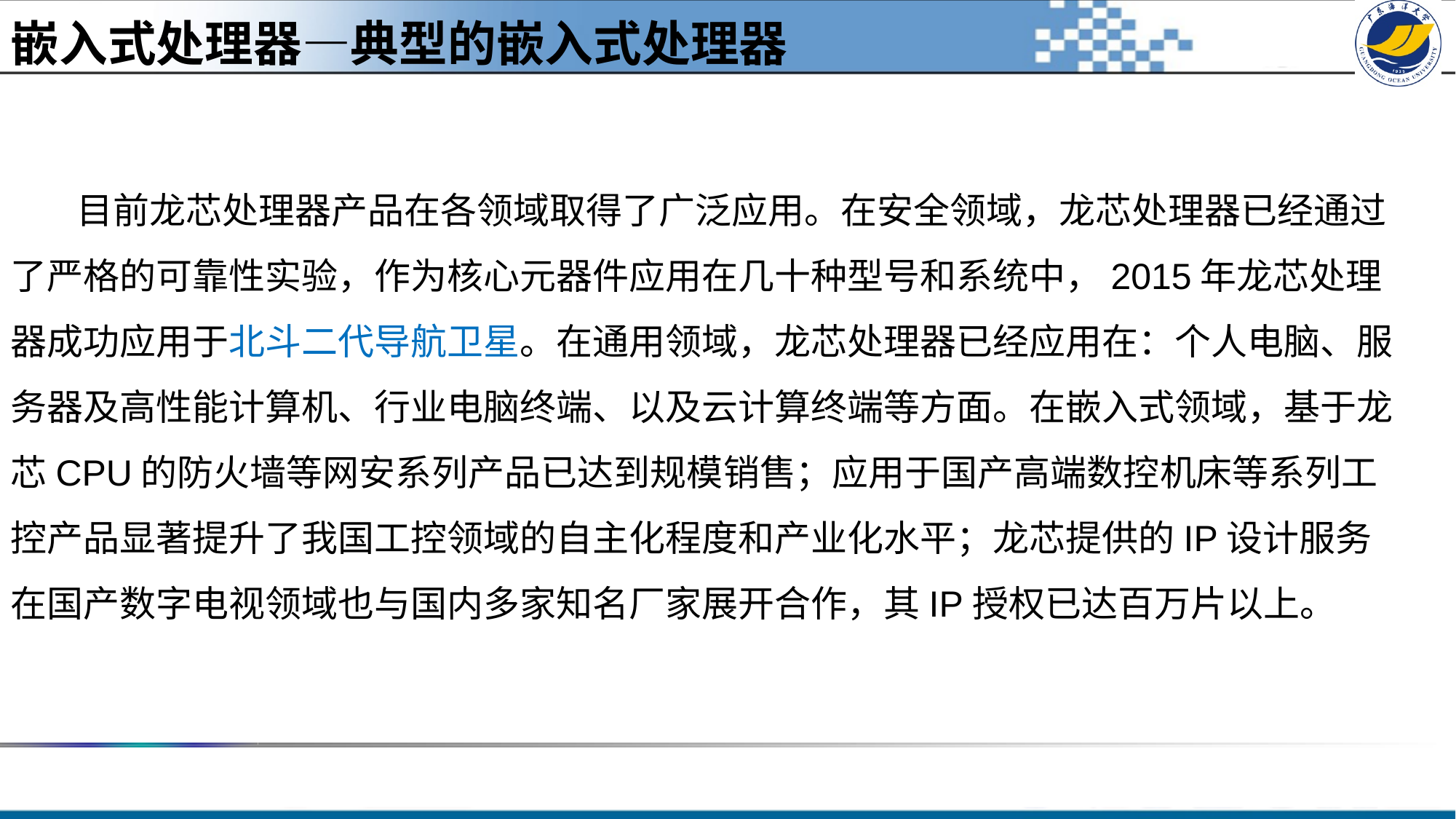

嵌入式处理器—典型的嵌入式处理器
#
       目前龙芯处理器产品在各领域取得了广泛应用。在安全领域，龙芯处理器已经通过了严格的可靠性实验，作为核心元器件应用在几十种型号和系统中，2015年龙芯处理器成功应用于北斗二代导航卫星。在通用领域，龙芯处理器已经应用在：个人电脑、服务器及高性能计算机、行业电脑终端、以及云计算终端等方面。在嵌入式领域，基于龙芯CPU的防火墙等网安系列产品已达到规模销售；应用于国产高端数控机床等系列工控产品显著提升了我国工控领域的自主化程度和产业化水平；龙芯提供的IP设计服务在国产数字电视领域也与国内多家知名厂家展开合作，其IP授权已达百万片以上。
31